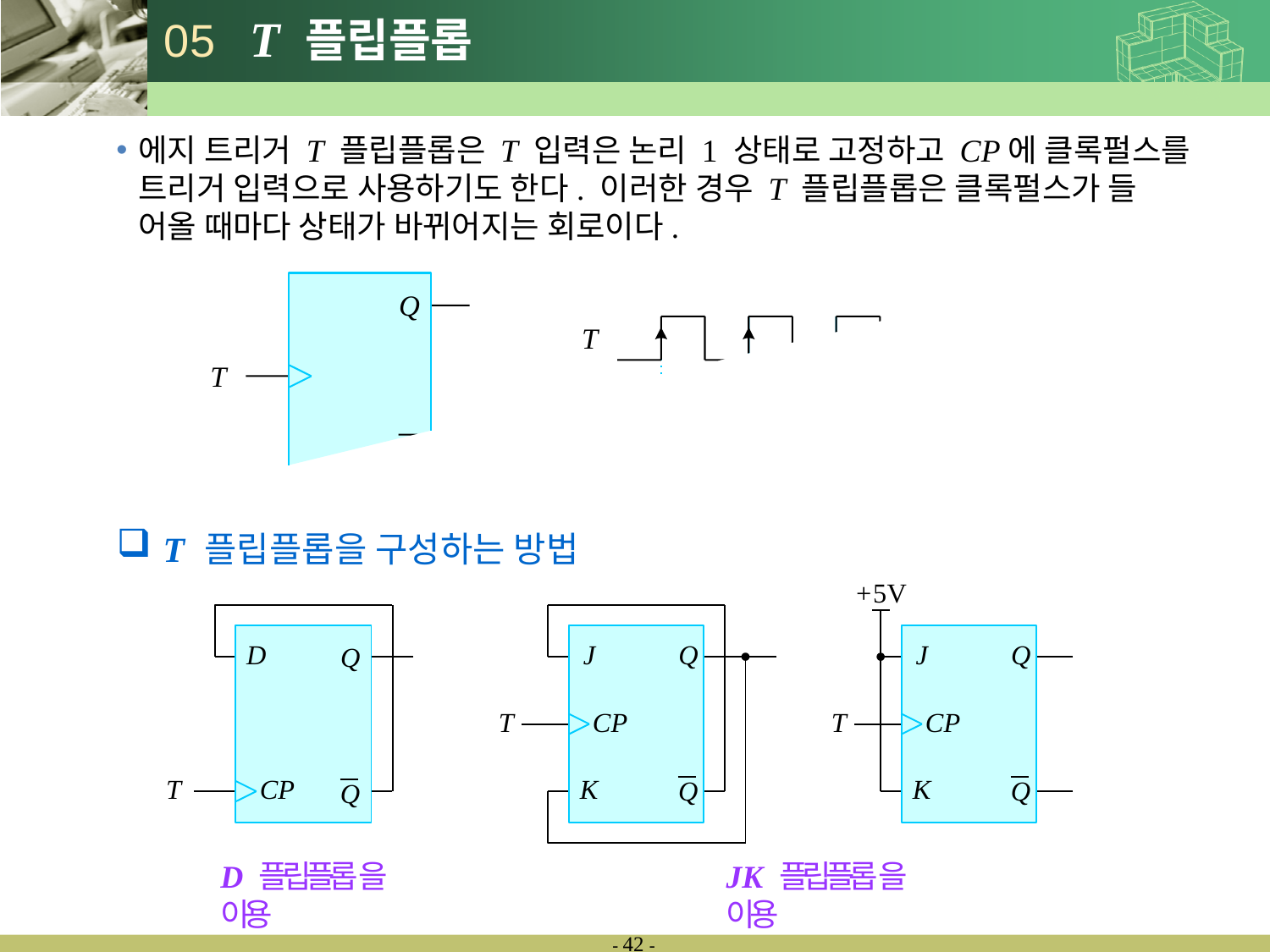

# 05	T 플립플롭
에지 트리거 T 플립플롭은 T 입력은 논리 1 상태로 고정하고 CP에 클록펄스를  트리거 입력으로 사용하기도 한다. 이러한 경우 T 플립플롭은 클록펄스가 들  어올 때마다 상태가 바뀌어지는 회로이다.

Q
T
T

T 플립플롭을 구성하는 방법
+5V

D
J
Q
J
Q
Q
T
CP
T
CP

T
CP
K
K
Q
Q
Q

D 플립플롭을 이용
JK 플립플롭을 이용
- 42 -